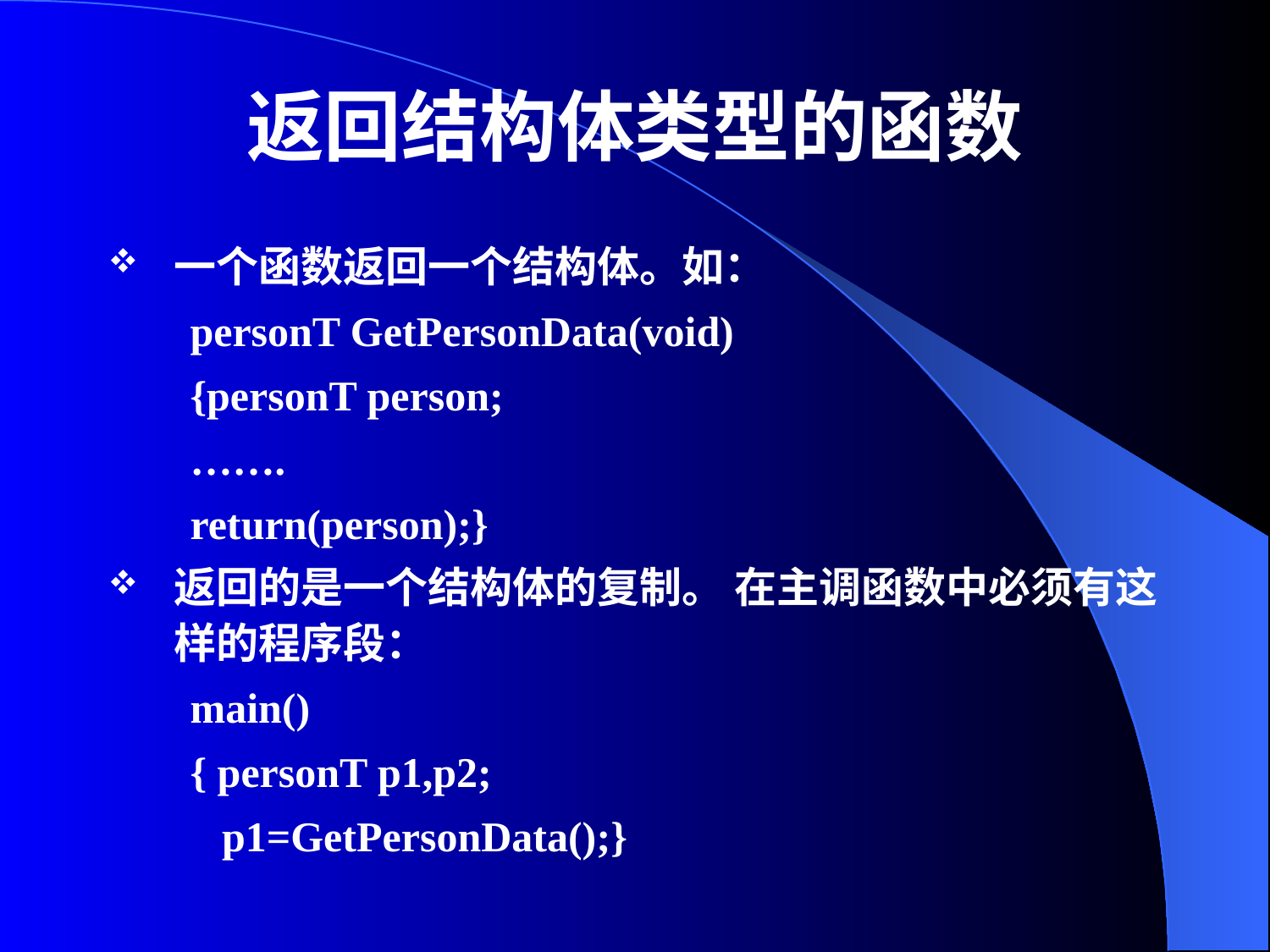

# 返回结构体类型的函数
一个函数返回一个结构体。如：
personT GetPersonData(void)
{personT person;
…….
return(person);}
返回的是一个结构体的复制。 在主调函数中必须有这样的程序段：
main()
{ personT p1,p2;
   p1=GetPersonData();}